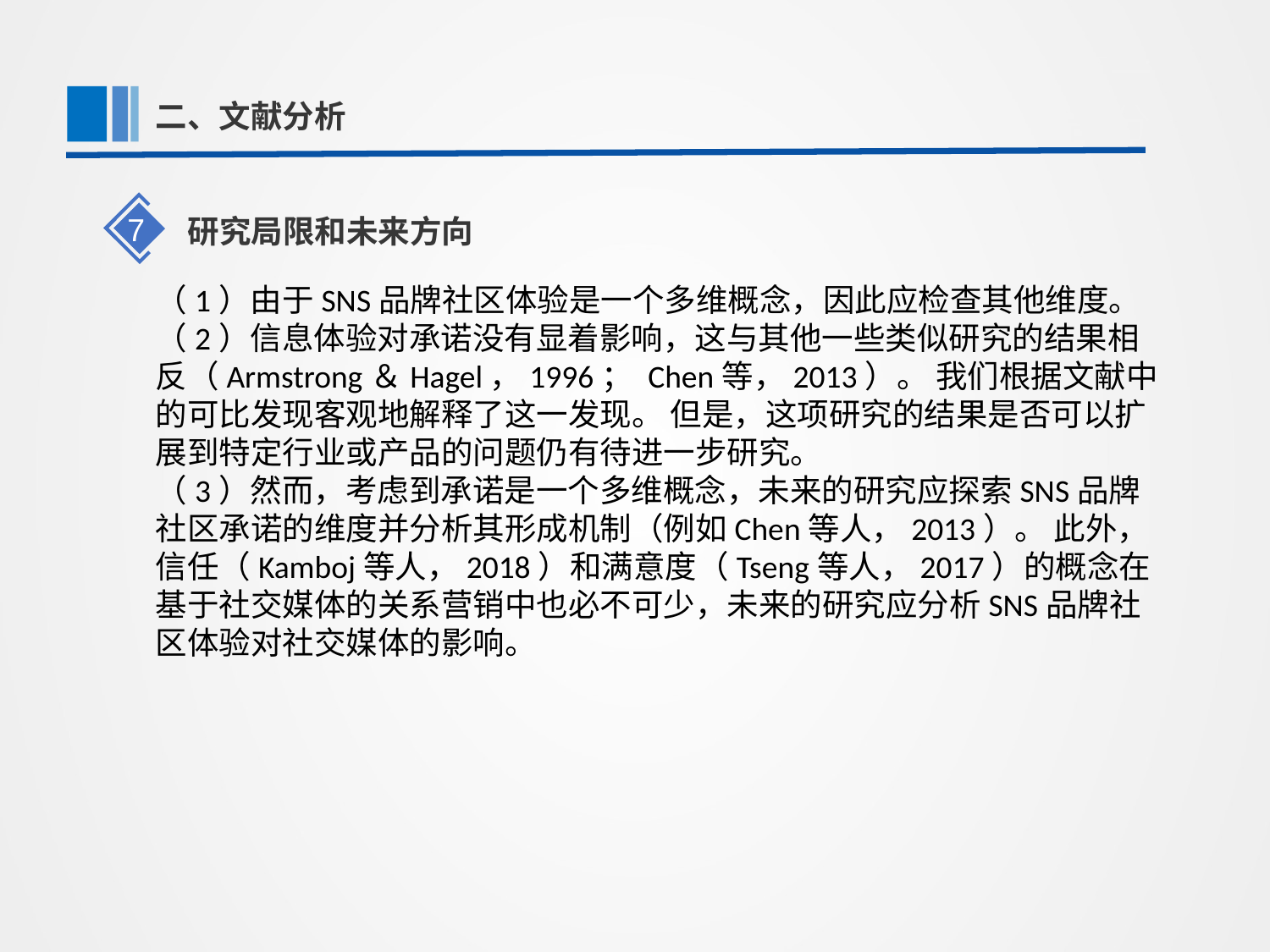

第一部分

二、文献分析

7
研究局限和未来方向
（1）由于SNS品牌社区体验是一个多维概念，因此应检查其他维度。
（2）信息体验对承诺没有显着影响，这与其他一些类似研究的结果相反（Armstrong＆Hagel，1996； Chen等，2013）。 我们根据文献中的可比发现客观地解释了这一发现。 但是，这项研究的结果是否可以扩展到特定行业或产品的问题仍有待进一步研究。
（3）然而，考虑到承诺是一个多维概念，未来的研究应探索SNS品牌社区承诺的维度并分析其形成机制（例如Chen等人，2013）。 此外，信任（Kamboj等人，2018）和满意度（Tseng等人，2017）的概念在基于社交媒体的关系营销中也必不可少，未来的研究应分析SNS品牌社区体验对社交媒体的影响。